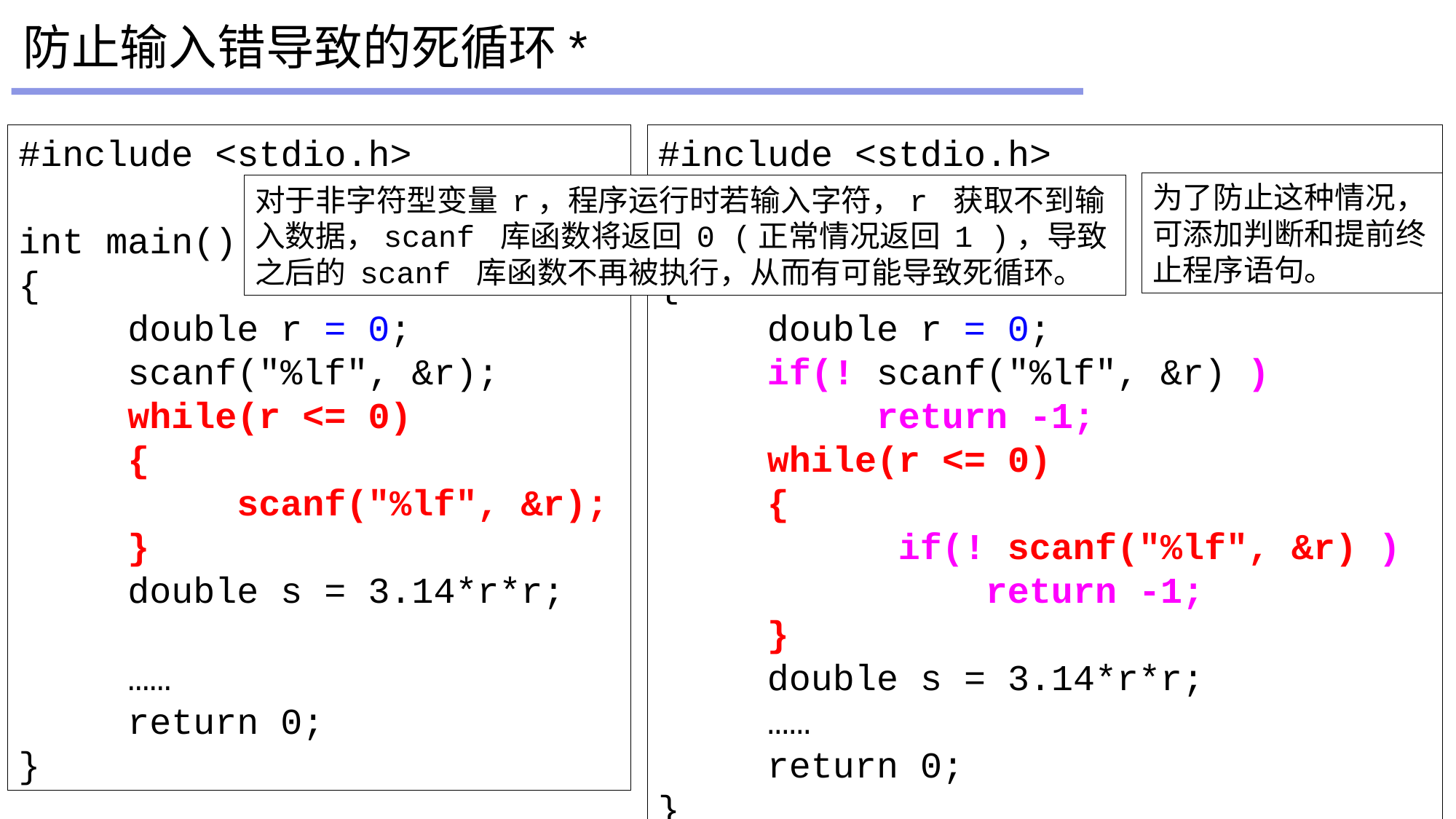

# 防止输入错导致的死循环*
#include <stdio.h>

int main()
{
	double r = 0;
	scanf("%lf", &r);
	while(r <= 0)
	{
		scanf("%lf", &r);
	}
	double s = 3.14*r*r;
	……
	return 0;
}
#include <stdio.h>

int main()
{
	double r = 0;
	if(! scanf("%lf", &r) )
		return -1;
	while(r <= 0)
	{
		 if(! scanf("%lf", &r) )
			return -1;
	}
	double s = 3.14*r*r;
	……
	return 0;
}
为了防止这种情况，可添加判断和提前终止程序语句。
对于非字符型变量 r，程序运行时若输入字符，r 获取不到输入数据，scanf 库函数将返回 0 (正常情况返回 1 )，导致之后的 scanf 库函数不再被执行，从而有可能导致死循环。